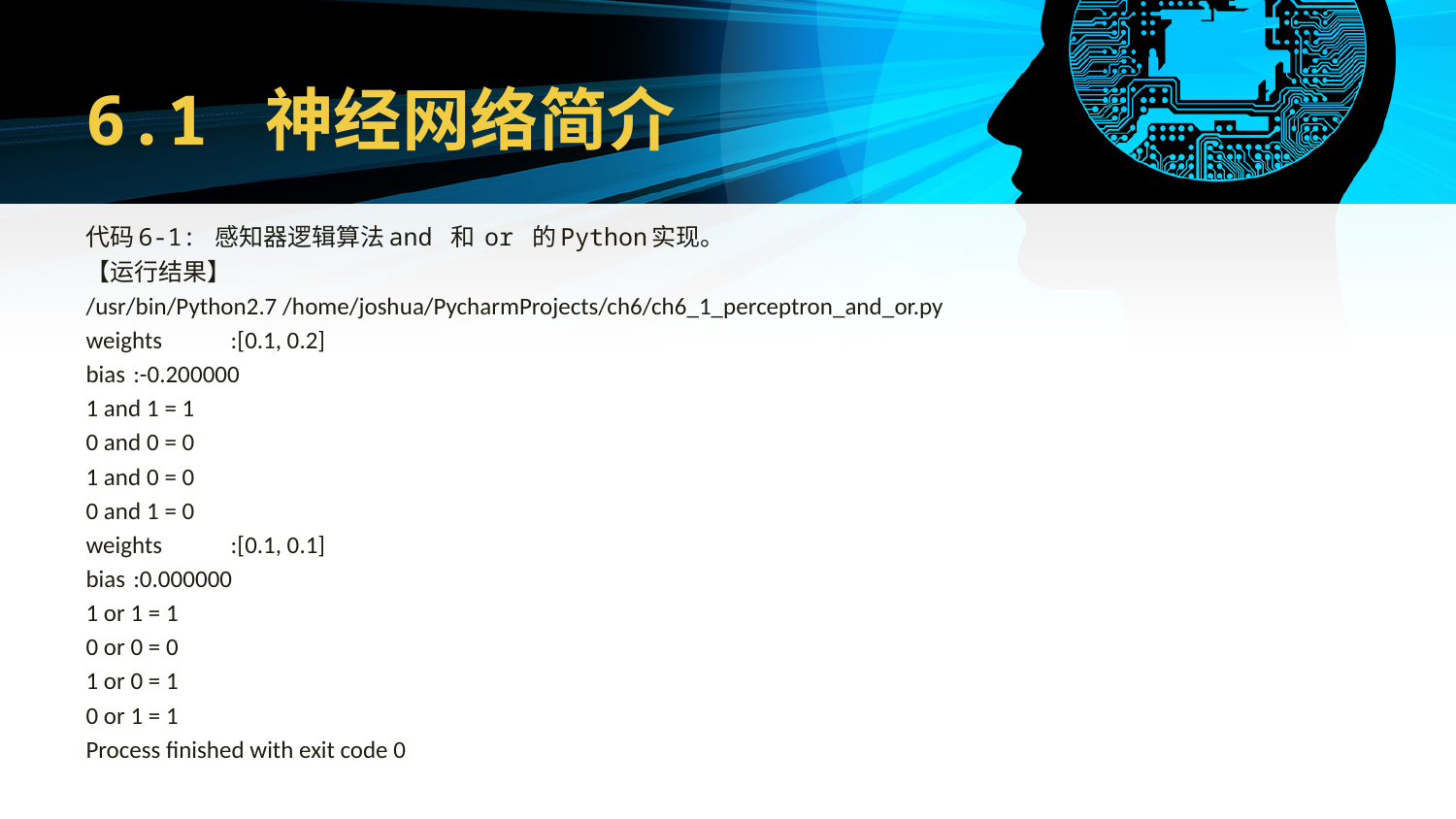

# 6.1 神经网络简介
代码6-1: 感知器逻辑算法and 和 or 的Python实现。
【运行结果】
/usr/bin/Python2.7 /home/joshua/PycharmProjects/ch6/ch6_1_perceptron_and_or.py
weights	:[0.1, 0.2]
bias	:-0.200000
1 and 1 = 1
0 and 0 = 0
1 and 0 = 0
0 and 1 = 0
weights	:[0.1, 0.1]
bias	:0.000000
1 or 1 = 1
0 or 0 = 0
1 or 0 = 1
0 or 1 = 1
Process finished with exit code 0